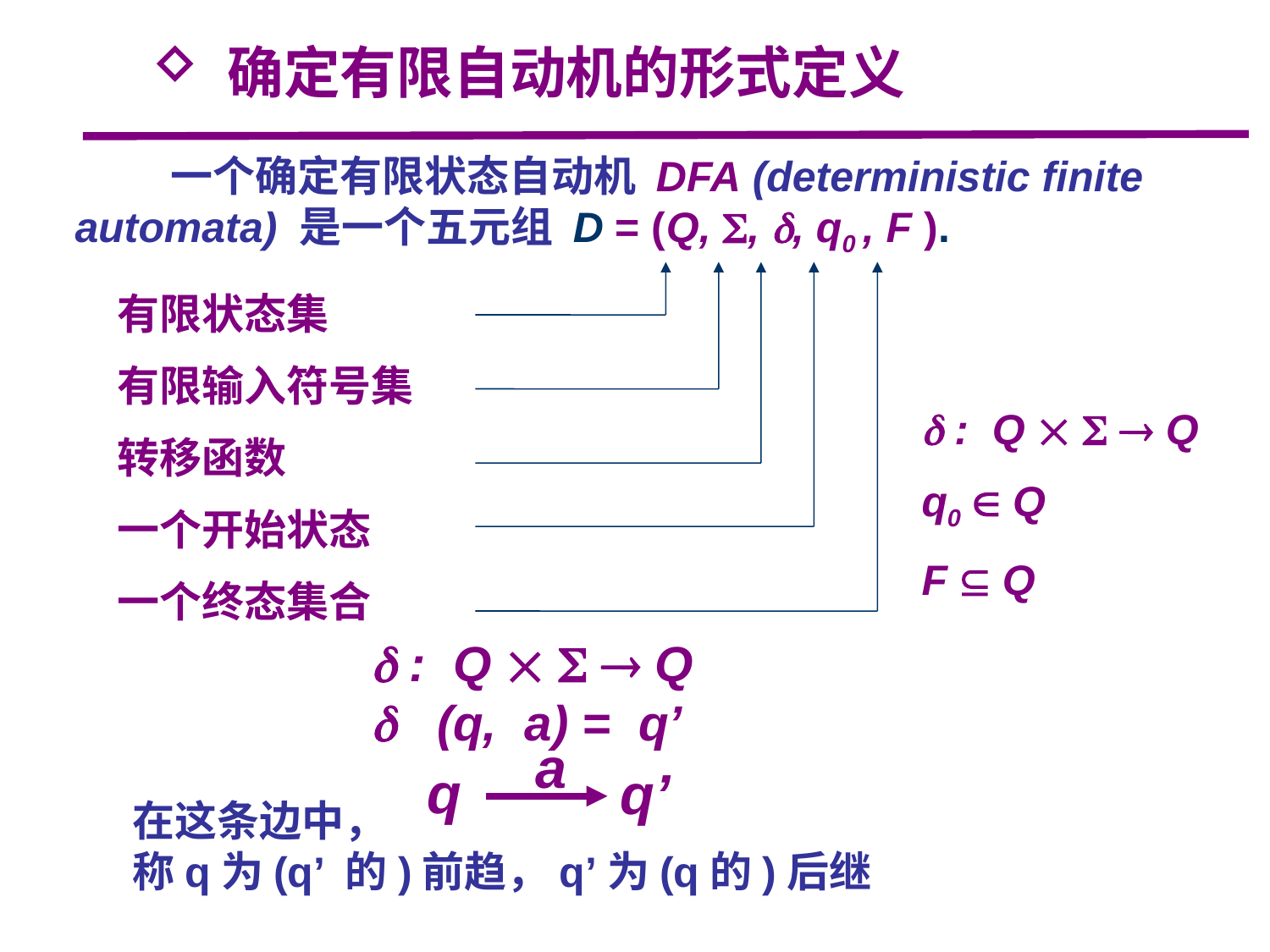

确定有限自动机的形式定义
         一个确定有限状态自动机 DFA (deterministic finite
automata) 是一个五元组 D = (Q, Σ, δ, q0 , F ).

有限状态集

有限输入符号集

转移函数

一个开始状态

一个终态集合
δ :  Q × Σ → Q

q0 ∈ Q

F ⊆ Q
δ :  Q × Σ → Q
δ   (q,  a) =  q’
a
q
q’
在这条边中，
称q为(q’ 的)前趋，q’为(q的)后继